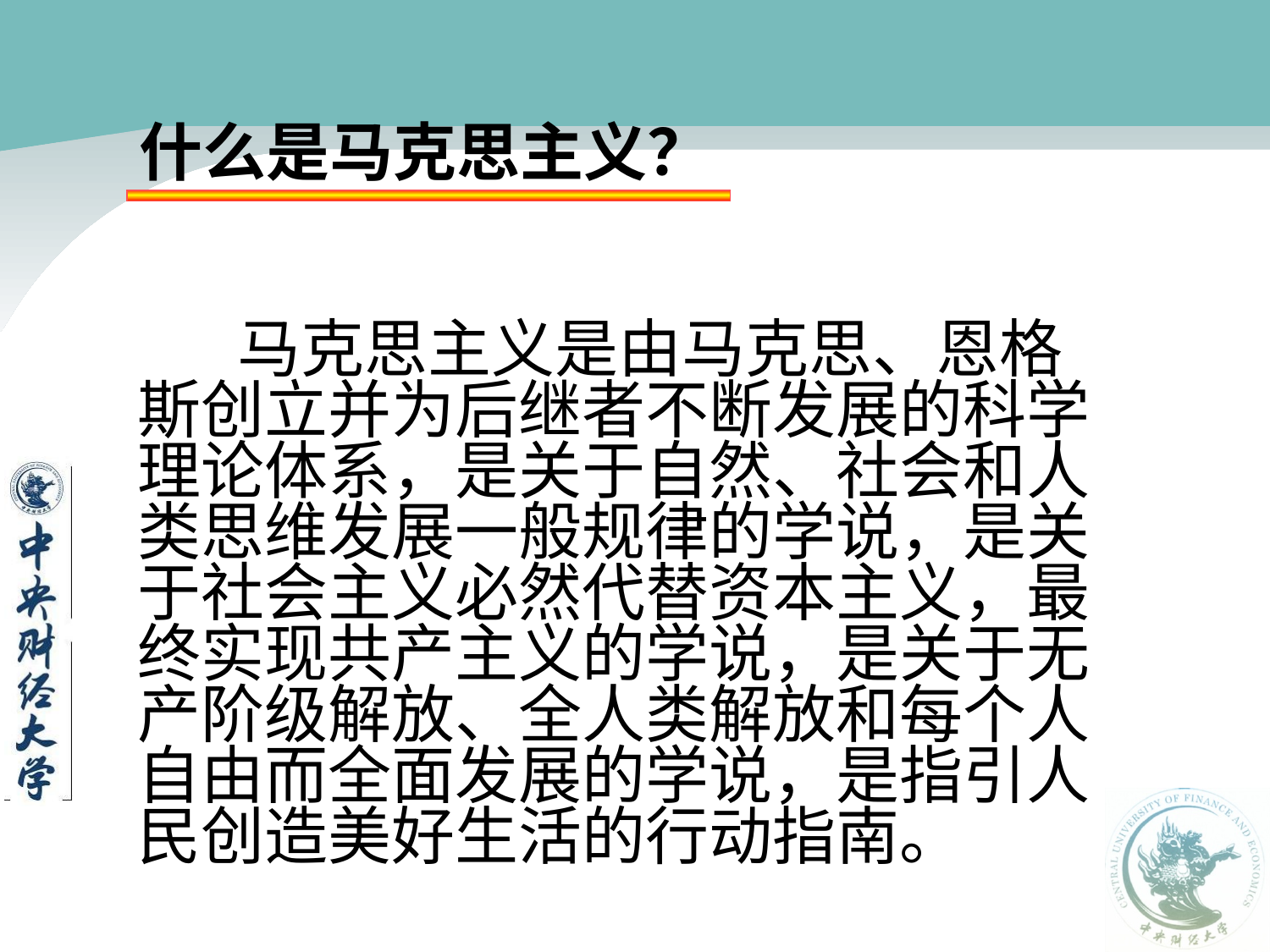

什么是马克思主义？

      马克思主义是由马克思、恩格斯创立并为后继者不断发展的科学理论体系，是关于自然、社会和人类思维发展一般规律的学说，是关于社会主义必然代替资本主义，最终实现共产主义的学说，是关于无产阶级解放、全人类解放和每个人自由而全面发展的学说，是指引人民创造美好生活的行动指南。